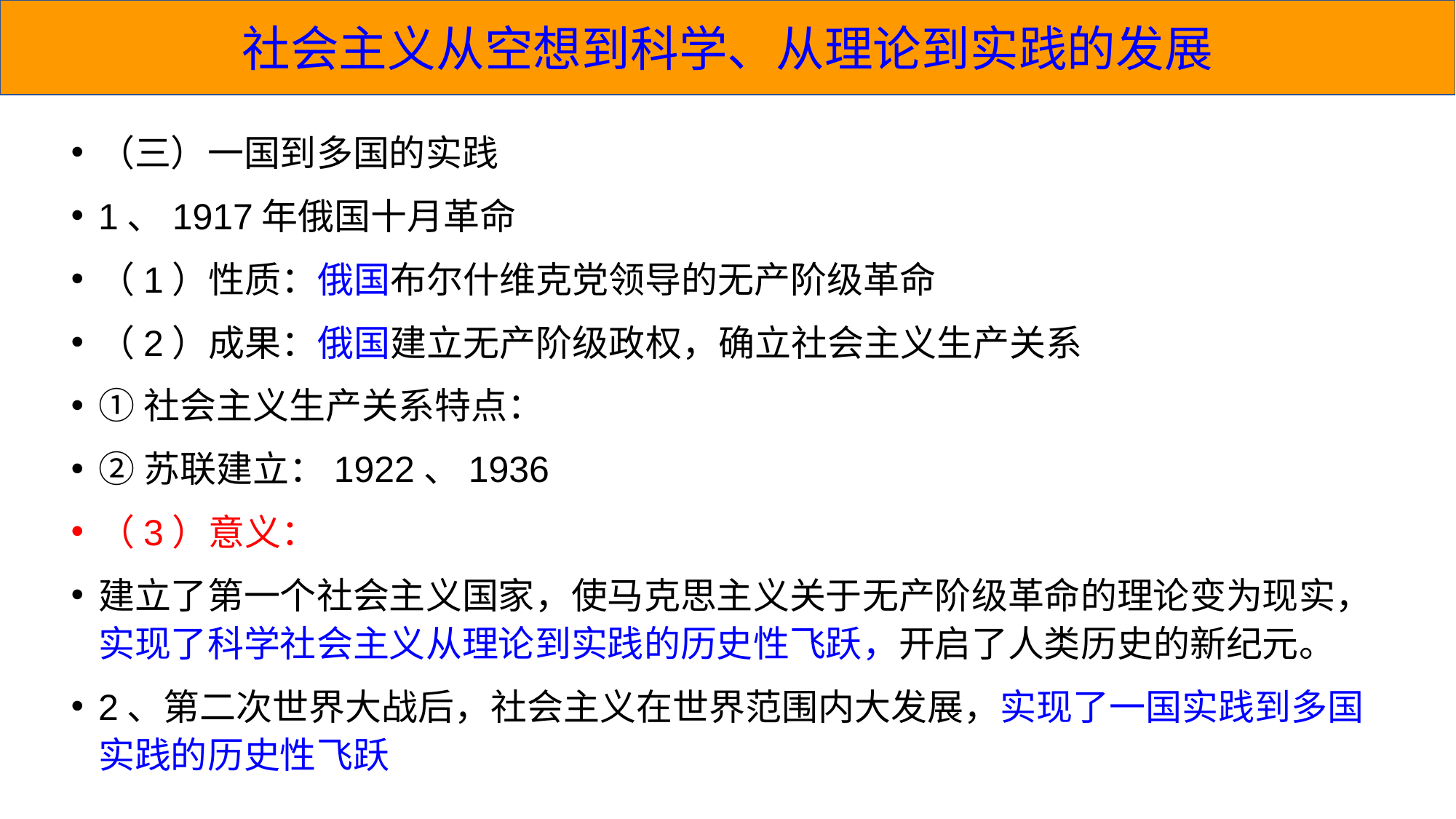

社会主义从空想到科学、从理论到实践的发展
（三）一国到多国的实践
1、1917年俄国十月革命
（1）性质：俄国布尔什维克党领导的无产阶级革命
（2）成果：俄国建立无产阶级政权，确立社会主义生产关系
①社会主义生产关系特点：
②苏联建立：1922、1936
（3）意义：
建立了第一个社会主义国家，使马克思主义关于无产阶级革命的理论变为现实，实现了科学社会主义从理论到实践的历史性飞跃，开启了人类历史的新纪元。
2、第二次世界大战后，社会主义在世界范围内大发展，实现了一国实践到多国实践的历史性飞跃